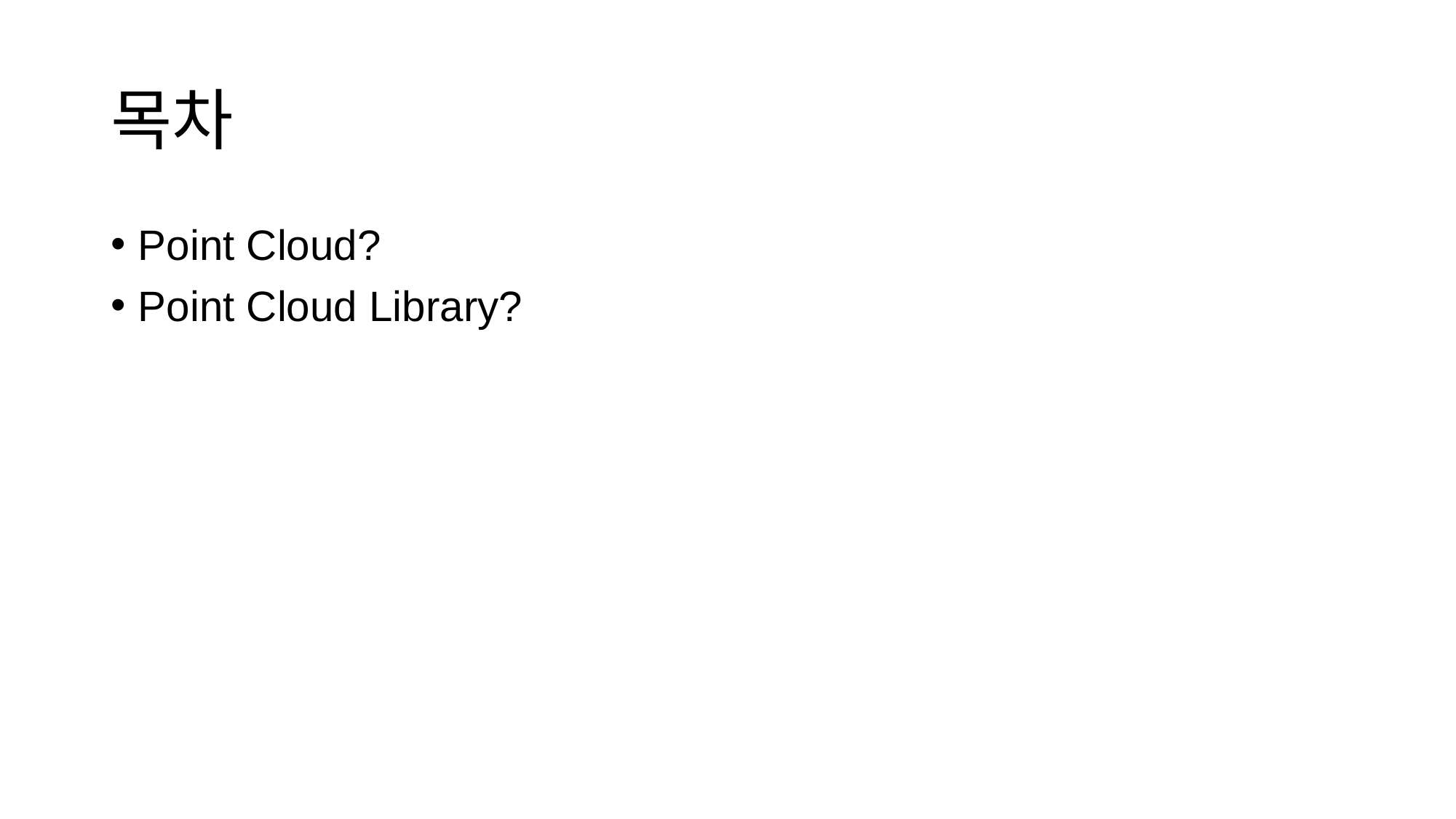

# 목차
Point Cloud?
Point Cloud Library?